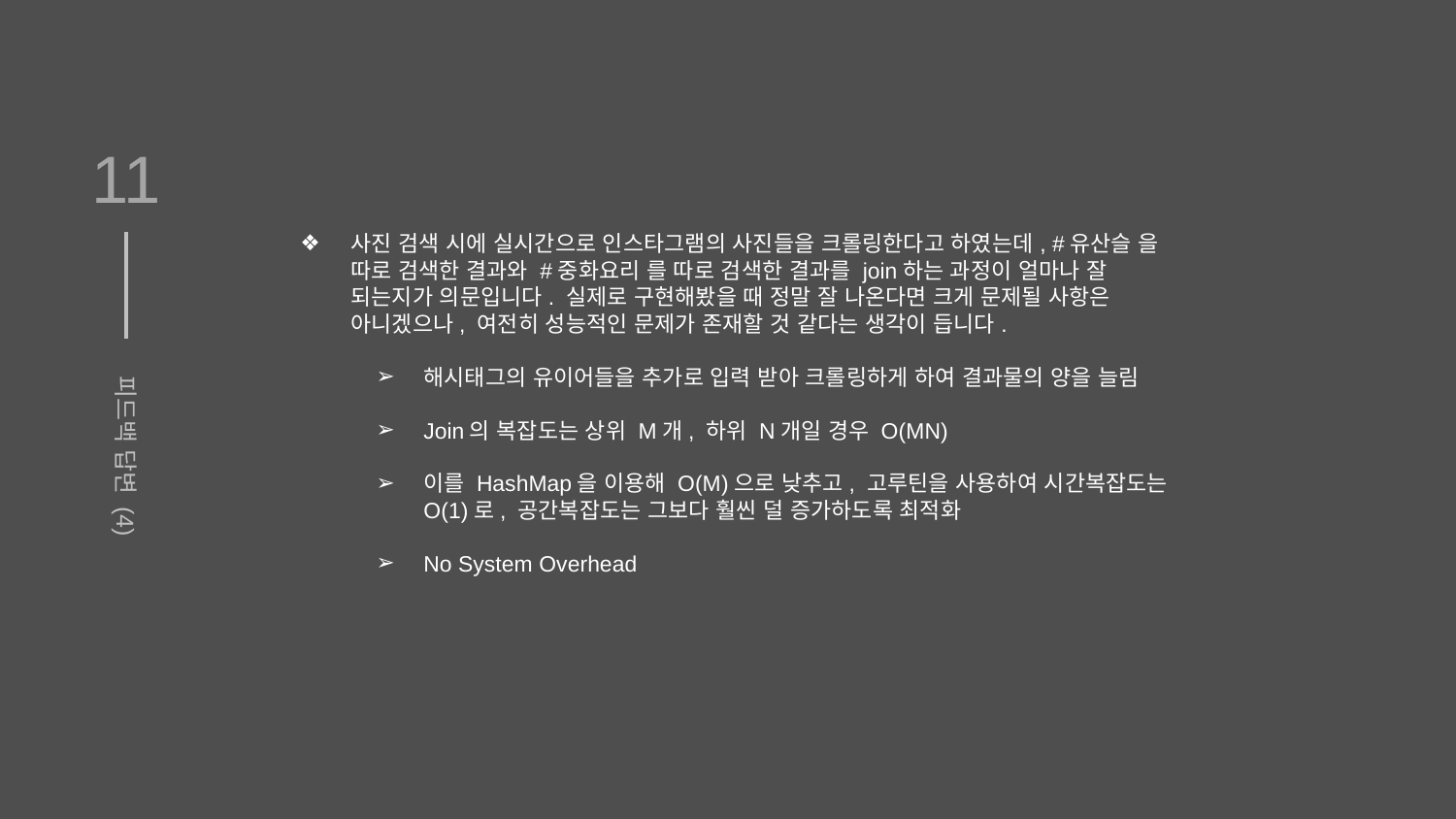

11
피드백 답변 (4)
사진 검색 시에 실시간으로 인스타그램의 사진들을 크롤링한다고 하였는데, #유산슬 을 따로 검색한 결과와 #중화요리 를 따로 검색한 결과를 join하는 과정이 얼마나 잘 되는지가 의문입니다. 실제로 구현해봤을 때 정말 잘 나온다면 크게 문제될 사항은 아니겠으나, 여전히 성능적인 문제가 존재할 것 같다는 생각이 듭니다.

해시태그의 유이어들을 추가로 입력 받아 크롤링하게 하여 결과물의 양을 늘림

Join의 복잡도는 상위 M개, 하위 N개일 경우 O(MN)

이를 HashMap을 이용해 O(M)으로 낮추고, 고루틴을 사용하여 시간복잡도는 O(1)로, 공간복잡도는 그보다 훨씬 덜 증가하도록 최적화

No System Overhead